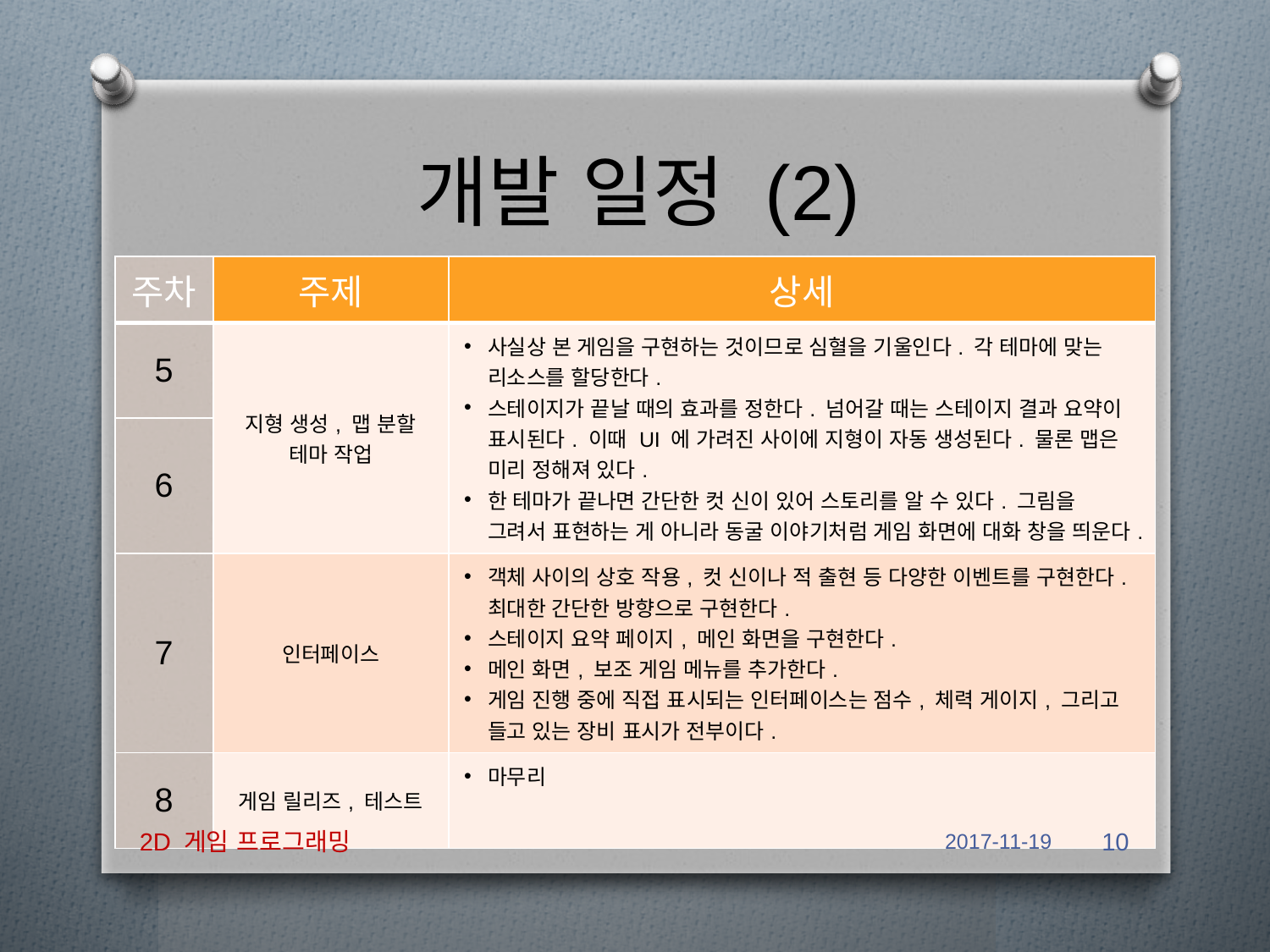

# 개발 일정 (2)
| 주차 | 주제 | 상세 |
| --- | --- | --- |
| 5 | 지형 생성, 맵 분할 테마 작업 | 사실상 본 게임을 구현하는 것이므로 심혈을 기울인다. 각 테마에 맞는 리소스를 할당한다. 스테이지가 끝날 때의 효과를 정한다. 넘어갈 때는 스테이지 결과 요약이 표시된다. 이때 UI 에 가려진 사이에 지형이 자동 생성된다. 물론 맵은 미리 정해져 있다. 한 테마가 끝나면 간단한 컷 신이 있어 스토리를 알 수 있다. 그림을 그려서 표현하는 게 아니라 동굴 이야기처럼 게임 화면에 대화 창을 띄운다. |
| 6 |  |  |
| 7 | 인터페이스 | 객체 사이의 상호 작용, 컷 신이나 적 출현 등 다양한 이벤트를 구현한다. 최대한 간단한 방향으로 구현한다. 스테이지 요약 페이지, 메인 화면을 구현한다. 메인 화면, 보조 게임 메뉴를 추가한다. 게임 진행 중에 직접 표시되는 인터페이스는 점수, 체력 게이지, 그리고 들고 있는 장비 표시가 전부이다. |
| 8 | 게임 릴리즈, 테스트 | 마무리 |
2D 게임 프로그래밍
2017-11-19
10